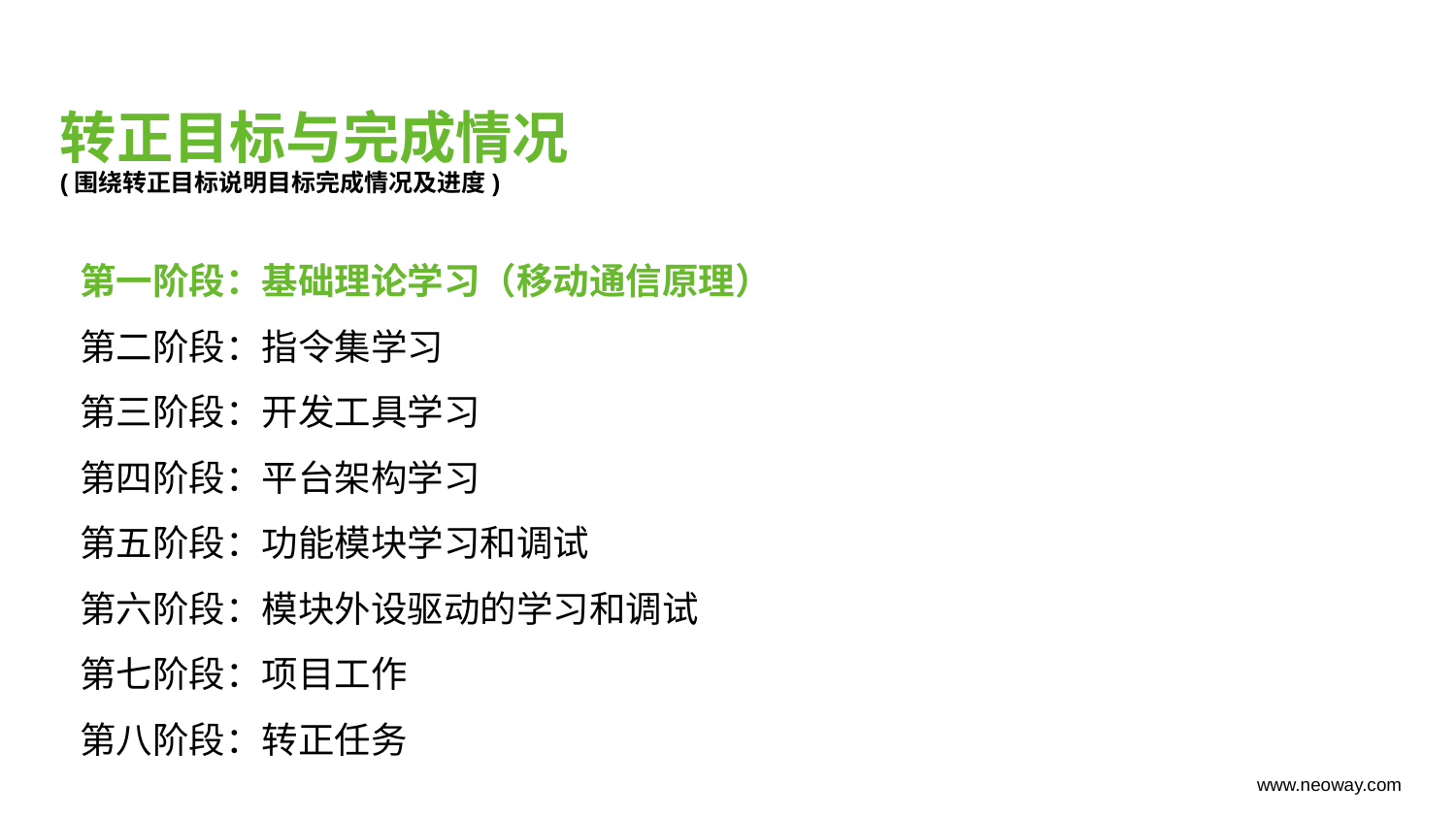

# 转正目标与完成情况 (围绕转正目标说明目标完成情况及进度)
第一阶段：基础理论学习（移动通信原理）
第二阶段：指令集学习
第三阶段：开发工具学习
第四阶段：平台架构学习
第五阶段：功能模块学习和调试
第六阶段：模块外设驱动的学习和调试
第七阶段：项目工作
第八阶段：转正任务